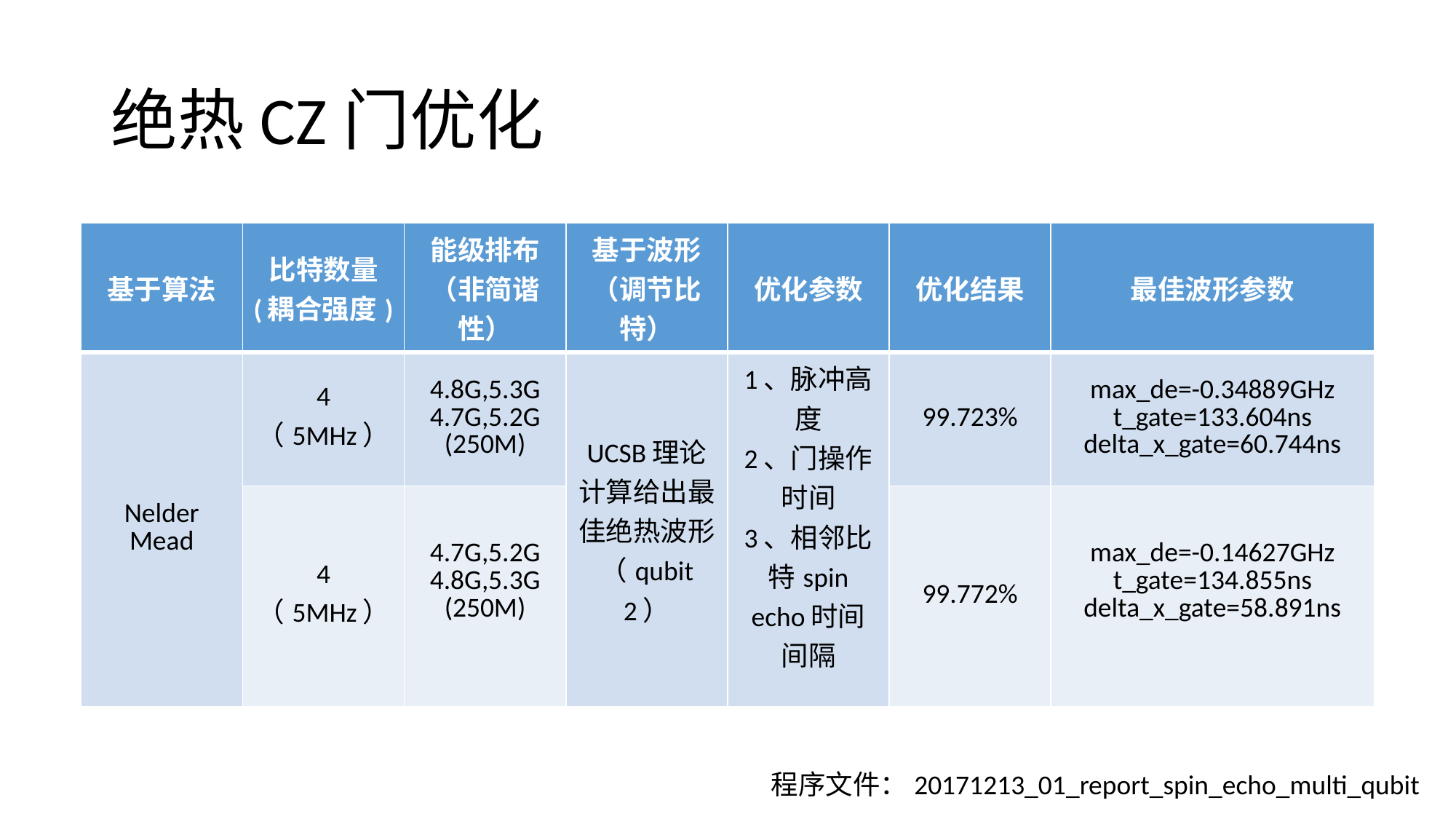

# 绝热CZ门优化
| 基于算法 | 比特数量 (耦合强度) | 能级排布 （非简谐性） | 基于波形 （调节比特） | 优化参数 | 优化结果 | 最佳波形参数 |
| --- | --- | --- | --- | --- | --- | --- |
| Nelder Mead | 4 （5MHz） | 4.8G,5.3G 4.7G,5.2G (250M) | UCSB理论计算给出最佳绝热波形 （qubit 2） | 1、脉冲高度 2、门操作时间 3、相邻比特spin echo时间间隔 | 99.723% | max\_de=-0.34889GHz t\_gate=133.604ns delta\_x\_gate=60.744ns |
|  | 4 （5MHz） | 4.7G,5.2G 4.8G,5.3G (250M) |  |  | 99.772% | max\_de=-0.14627GHz t\_gate=134.855ns delta\_x\_gate=58.891ns |
程序文件：20171213_01_report_spin_echo_multi_qubit